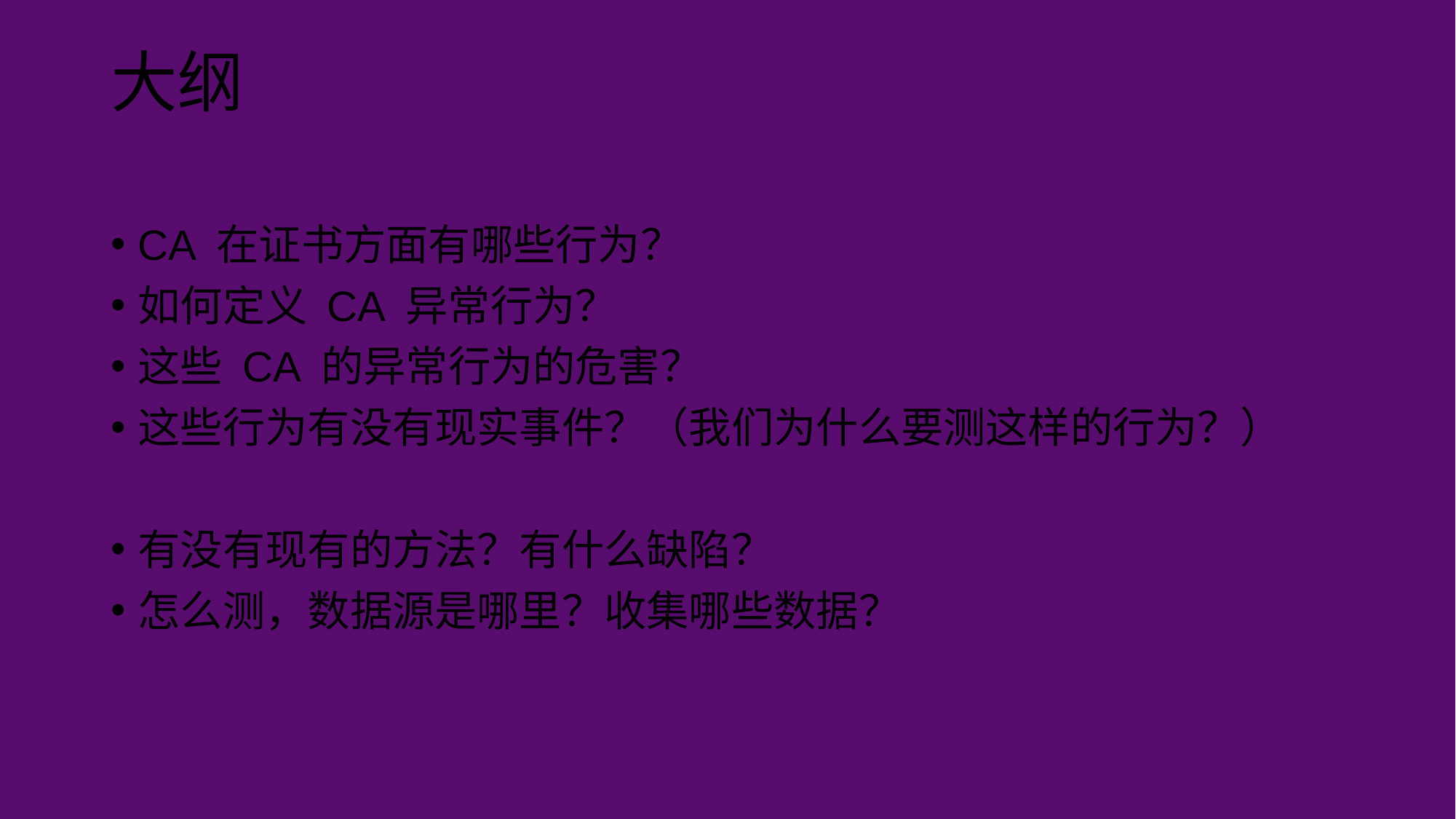

# 大纲
CA 在证书方面有哪些行为？
如何定义 CA 异常行为？
这些 CA 的异常行为的危害？
这些行为有没有现实事件？（我们为什么要测这样的行为？）

有没有现有的方法？有什么缺陷？
怎么测，数据源是哪里？收集哪些数据？